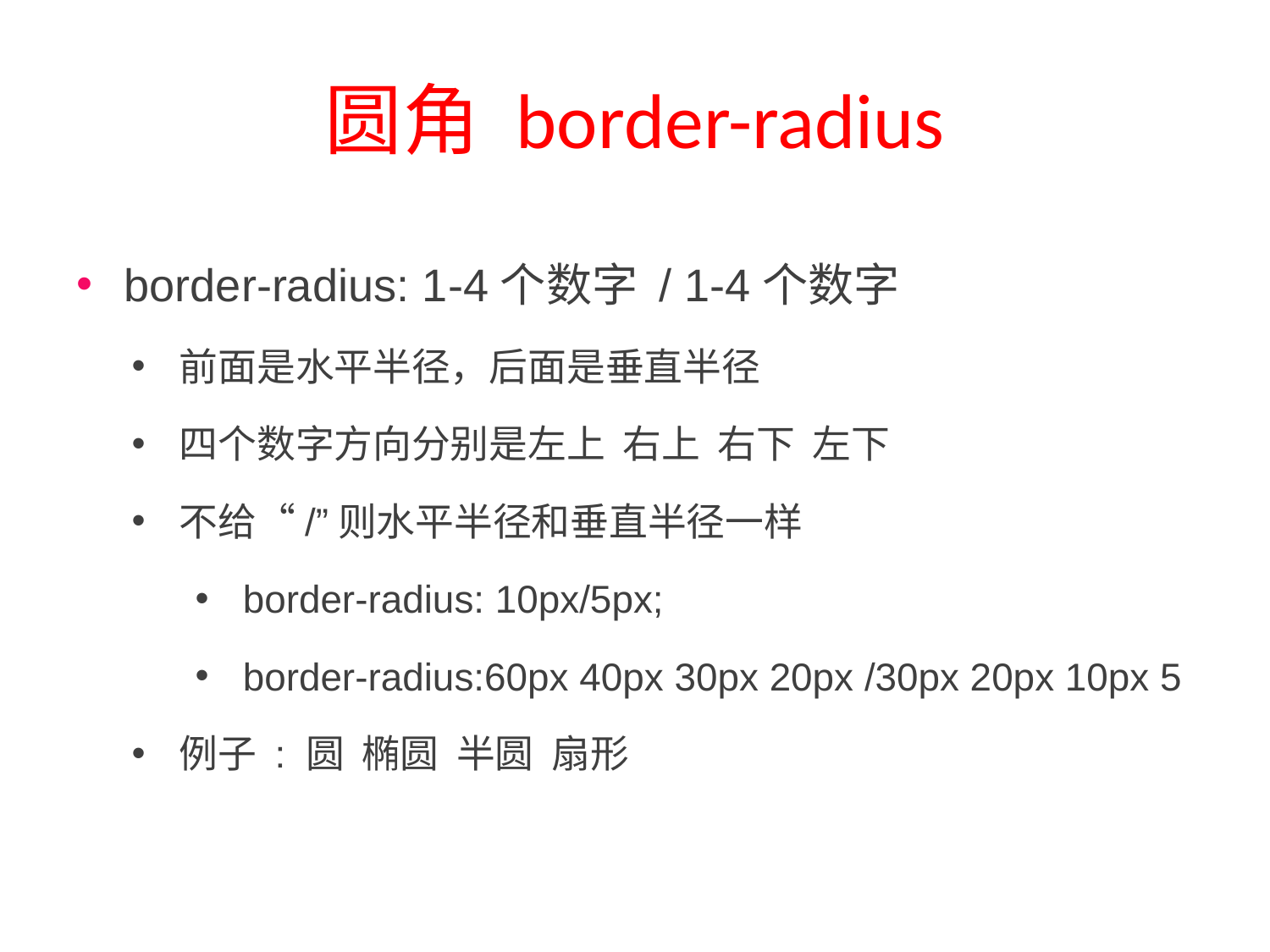

# 圆角 border-radius
border-radius: 1-4个数字 / 1-4个数字
前面是水平半径，后面是垂直半径
四个数字方向分别是左上  右上  右下  左下
不给“/”则水平半径和垂直半径一样
border-radius: 10px/5px;
border-radius:60px 40px 30px 20px /30px 20px 10px 5
例子 : 圆  椭圆  半圆  扇形